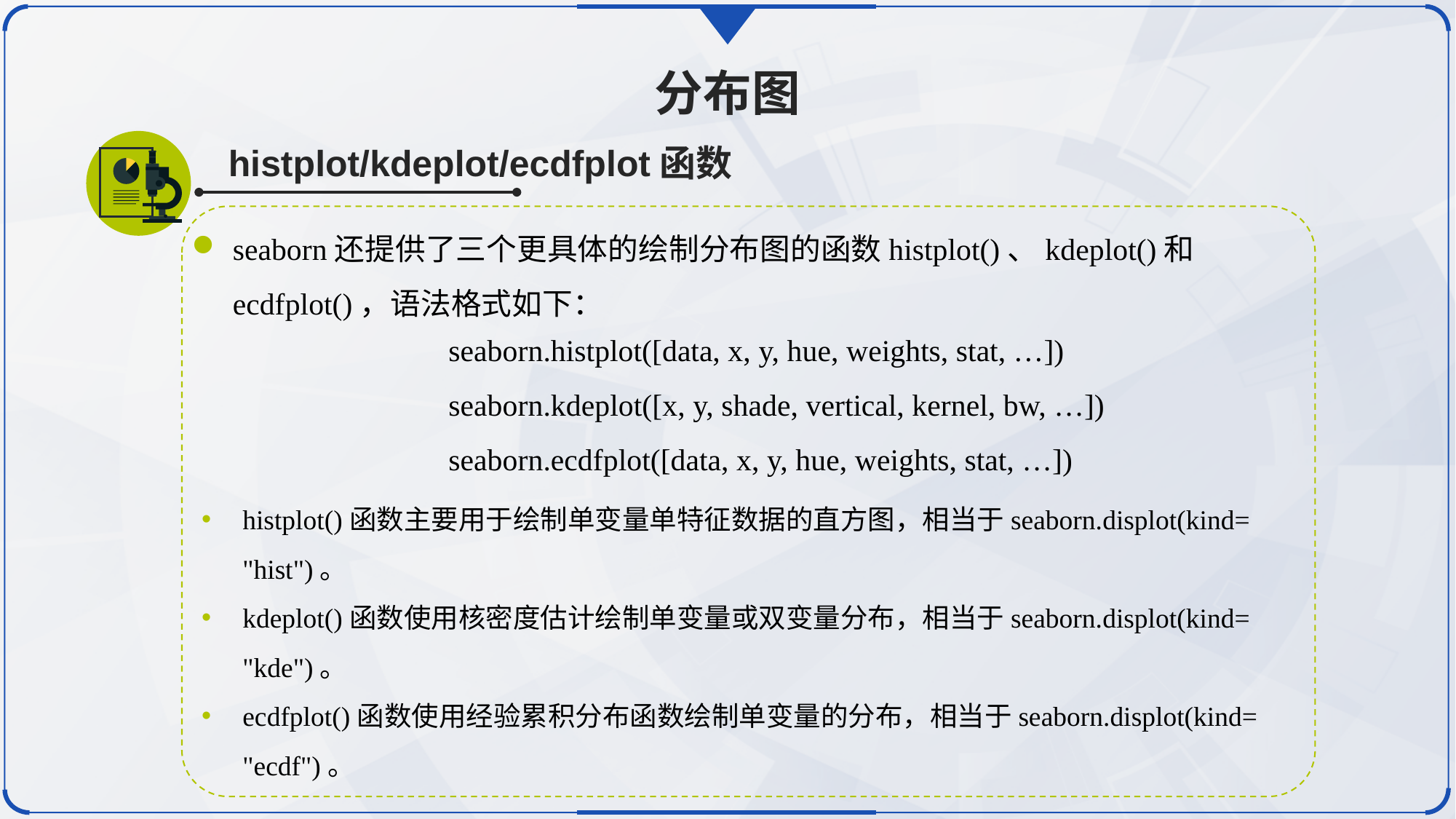

分布图

histplot/kdeplot/ecdfplot函数

seaborn还提供了三个更具体的绘制分布图的函数histplot()、kdeplot()和ecdfplot()，语法格式如下：
seaborn.histplot([data, x, y, hue, weights, stat, …])
seaborn.kdeplot([x, y, shade, vertical, kernel, bw, …])
seaborn.ecdfplot([data, x, y, hue, weights, stat, …])
histplot()函数主要用于绘制单变量单特征数据的直方图，相当于seaborn.displot(kind= "hist")。
kdeplot()函数使用核密度估计绘制单变量或双变量分布，相当于seaborn.displot(kind= "kde")。
ecdfplot()函数使用经验累积分布函数绘制单变量的分布，相当于seaborn.displot(kind= "ecdf")。